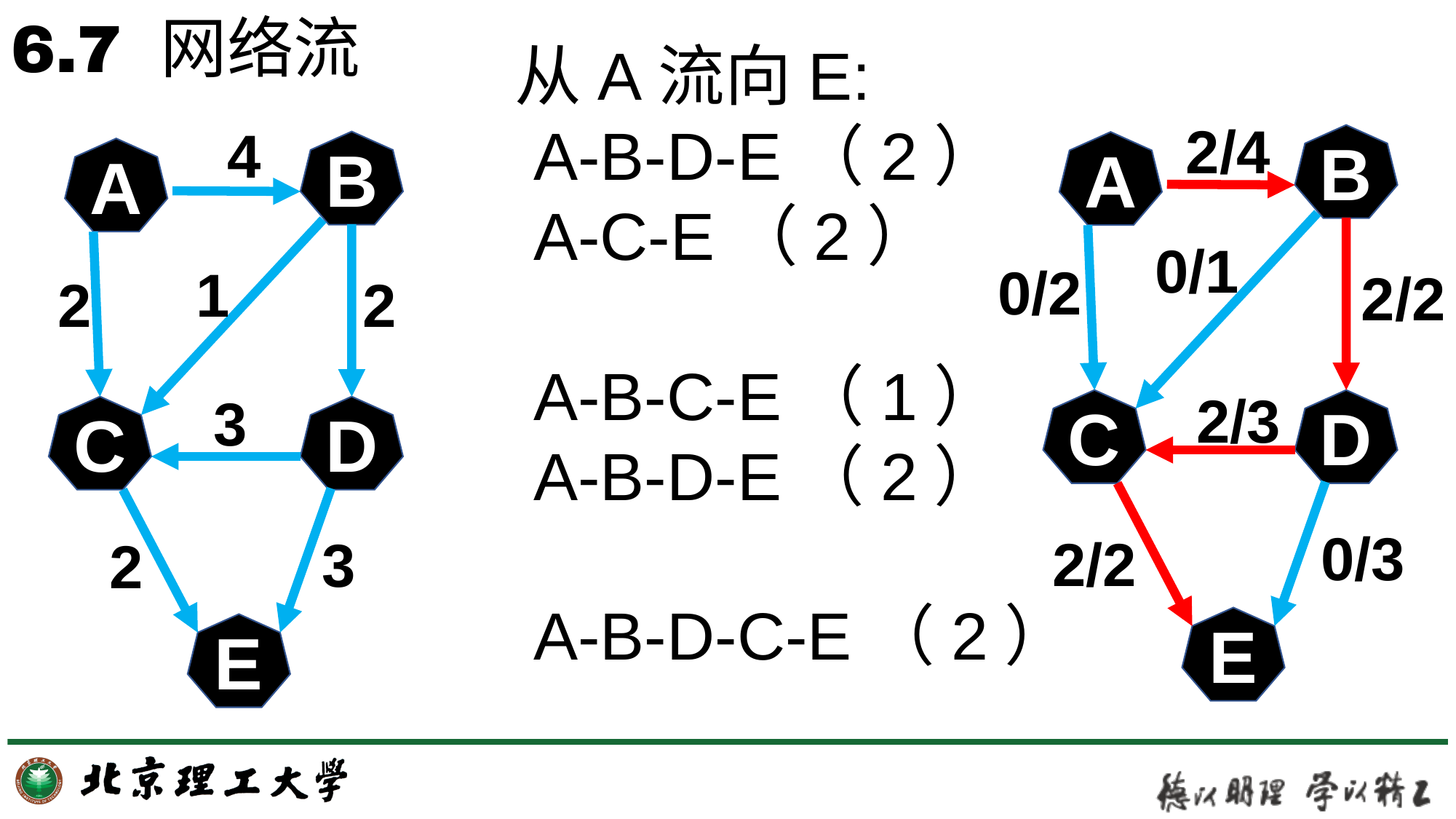

6.7 网络流
从A流向E:
 A-B-D-E（2）
 A-C-E（2）

 A-B-C-E（1）
 A-B-D-E（2）

 A-B-D-C-E（2）
2/4
4
B
B
A
A
0/1
0/2
1
2/2
2
2
2/3
3
C
D
C
D
0/3
2/2
3
2
E
E